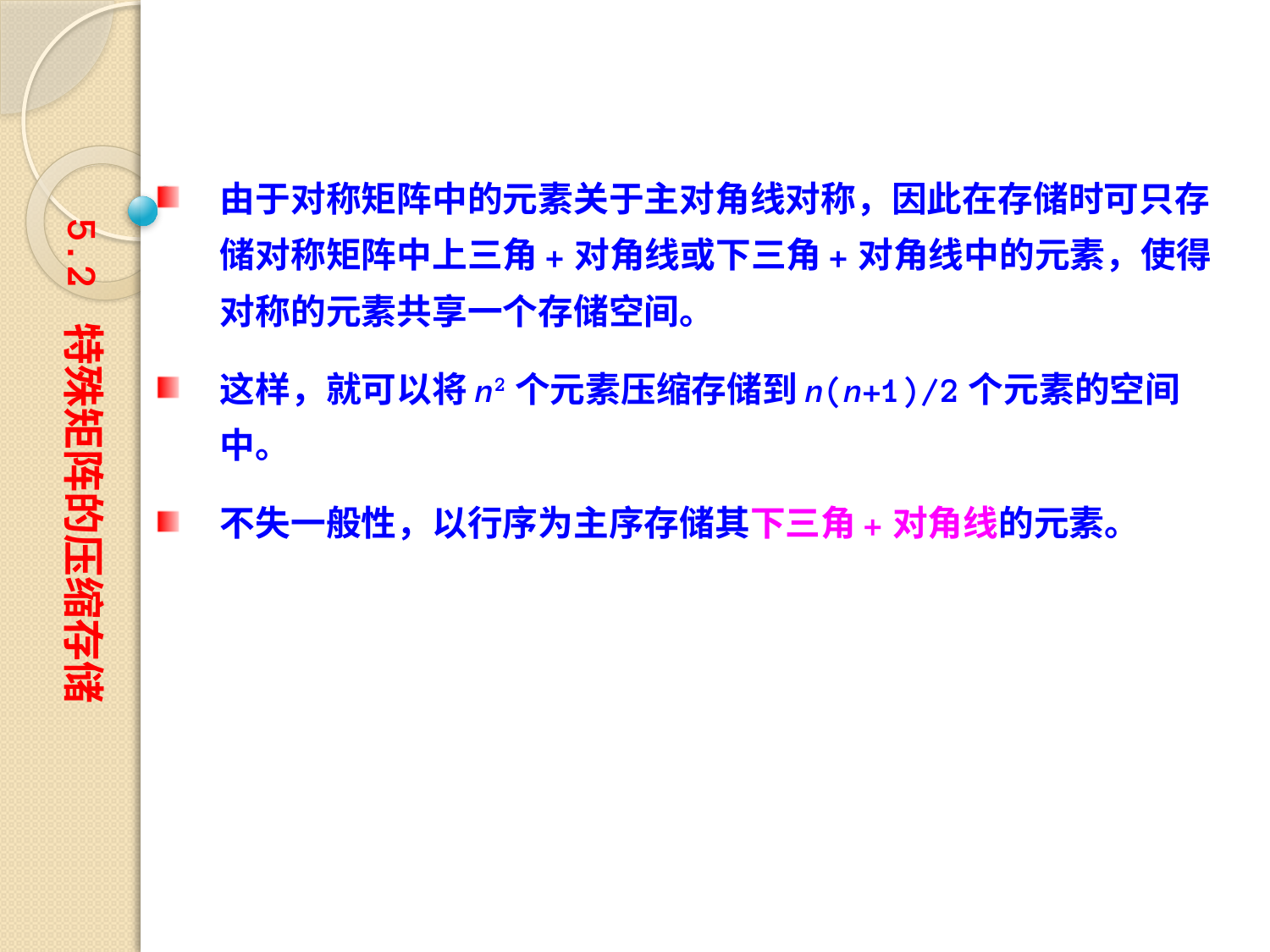

由于对称矩阵中的元素关于主对角线对称，因此在存储时可只存储对称矩阵中上三角+对角线或下三角+对角线中的元素，使得对称的元素共享一个存储空间。
这样，就可以将n2个元素压缩存储到n(n+1)/2个元素的空间中。
不失一般性，以行序为主序存储其下三角+对角线的元素。
5.2 特殊矩阵的压缩存储